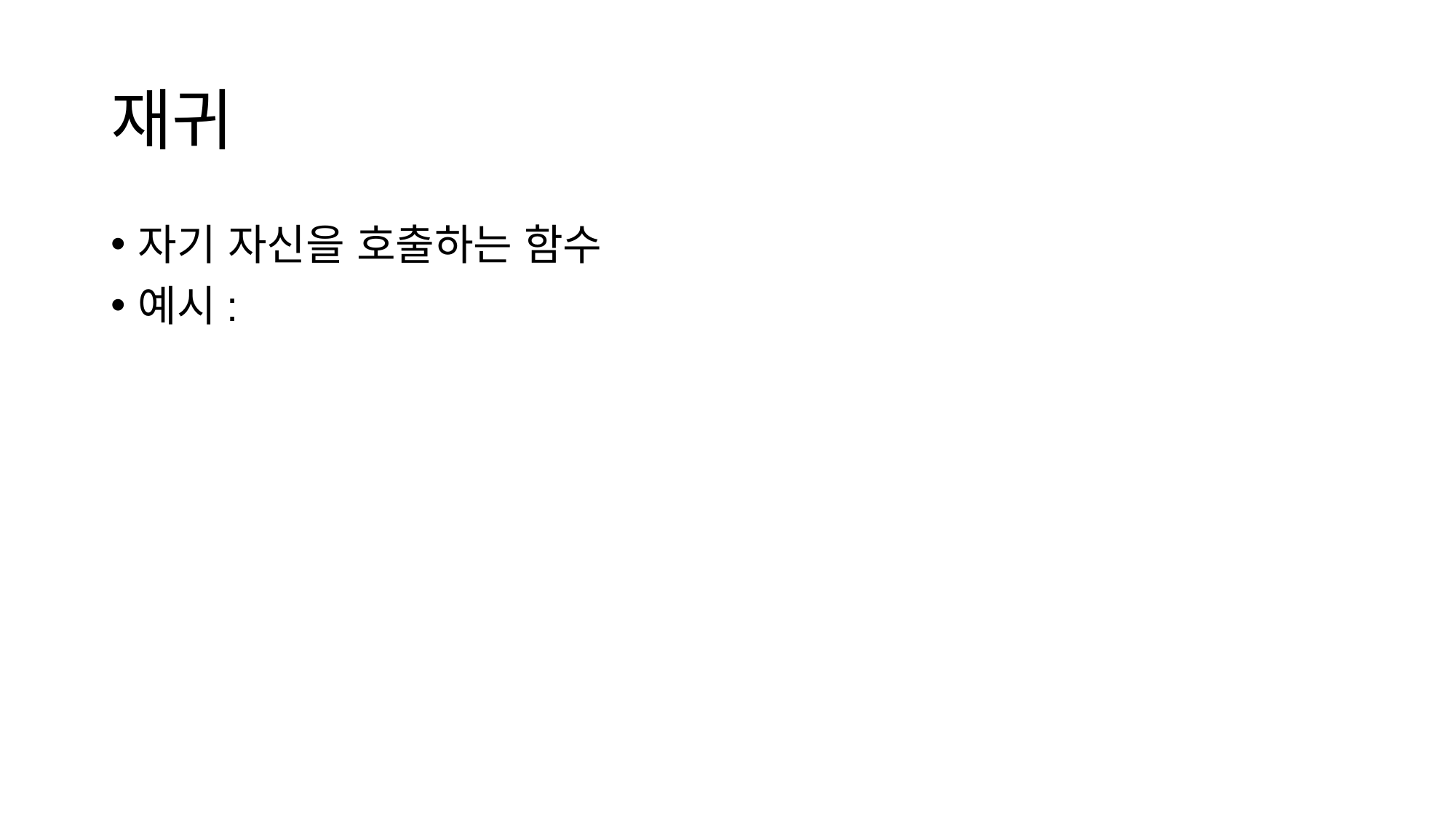

# 재귀
자기 자신을 호출하는 함수
예시: